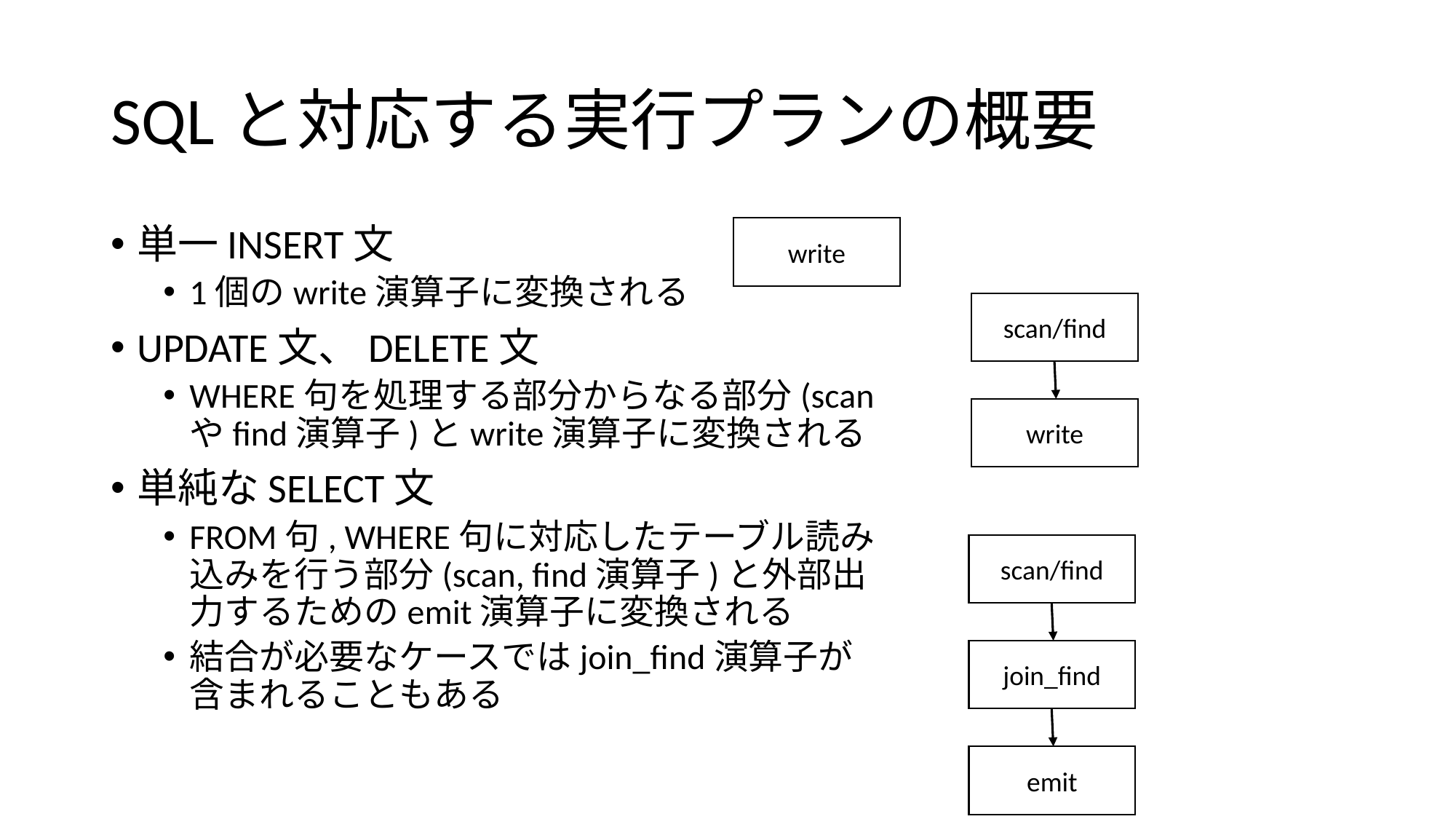

# SQLと対応する実行プランの概要
write
単一INSERT文
1個のwrite演算子に変換される
UPDATE文、DELETE文
WHERE句を処理する部分からなる部分(scanやfind演算子)とwrite演算子に変換される
単純なSELECT文
FROM句, WHERE句に対応したテーブル読み込みを行う部分(scan, find演算子)と外部出力するためのemit演算子に変換される
結合が必要なケースではjoin_find演算子が含まれることもある
scan/find
write
scan/find
join_find
emit